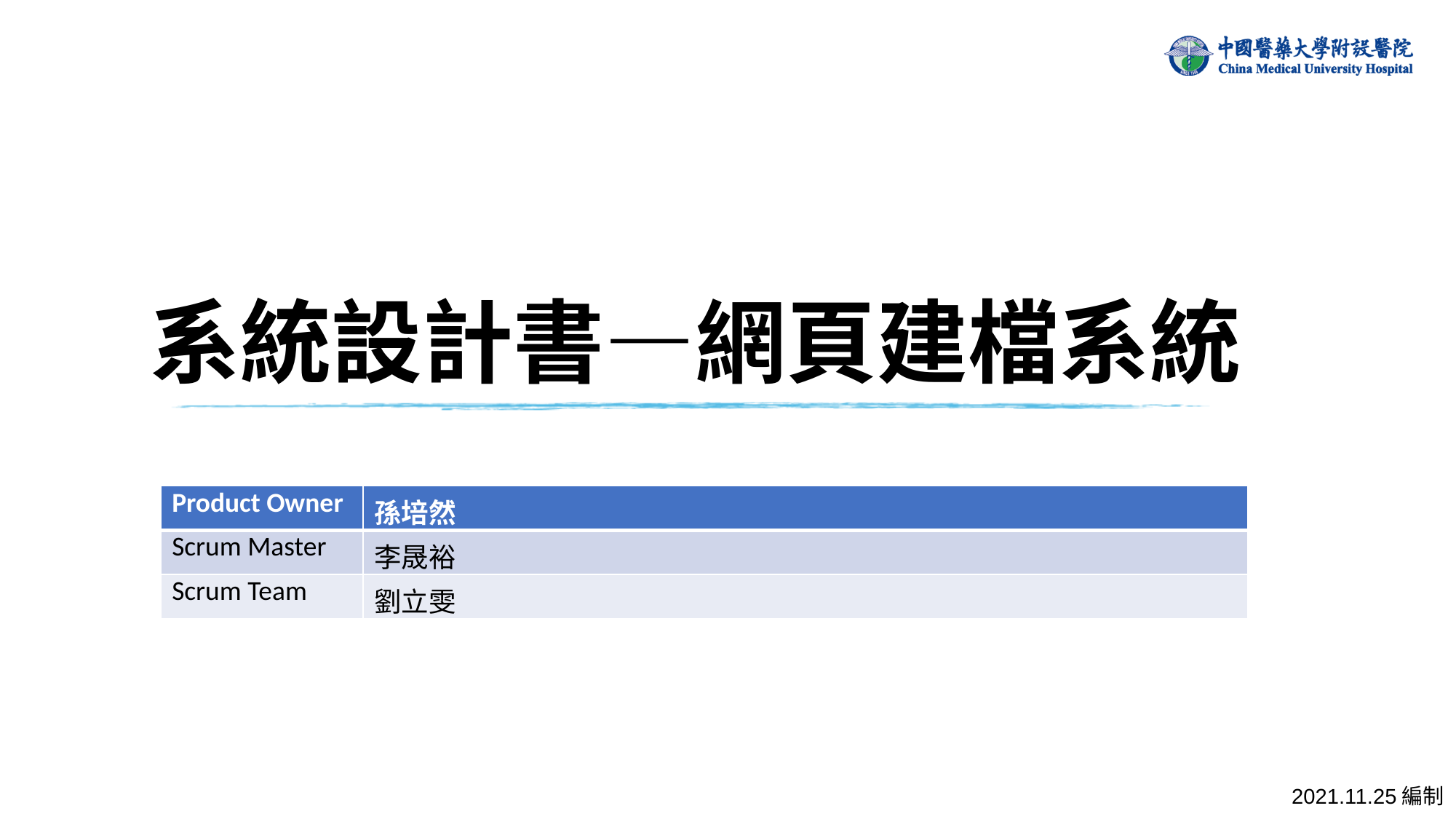

# 系統設計書—網頁建檔系統
| Product Owner | 孫培然 |
| --- | --- |
| Scrum Master | 李晟裕 |
| Scrum Team | 劉立雯 |
2021.11.25編制